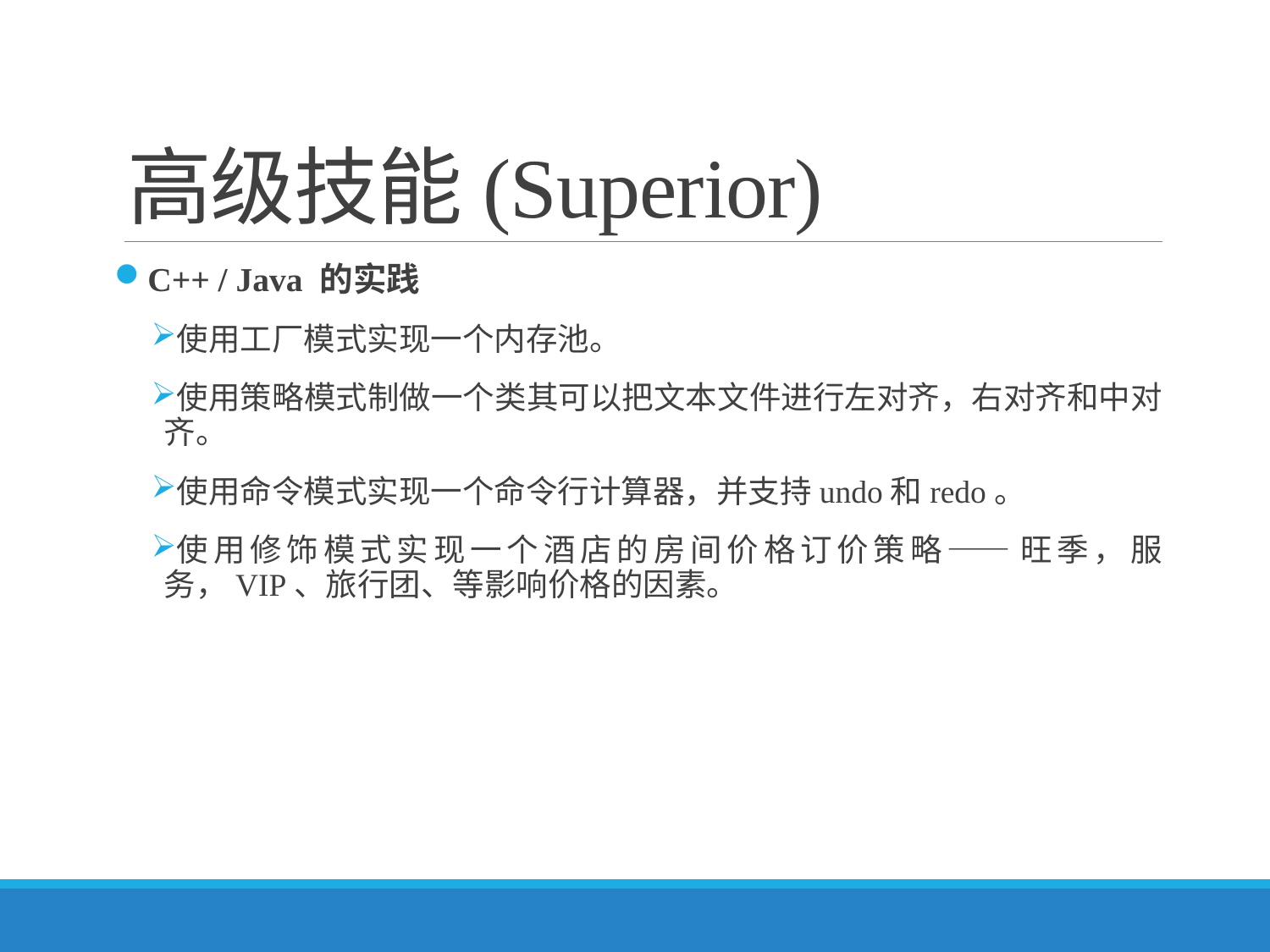

# 高级技能(Superior)
C++ / Java 的实践
使用工厂模式实现一个内存池。
使用策略模式制做一个类其可以把文本文件进行左对齐，右对齐和中对齐。
使用命令模式实现一个命令行计算器，并支持undo和redo。
使用修饰模式实现一个酒店的房间价格订价策略——旺季，服务，VIP、旅行团、等影响价格的因素。